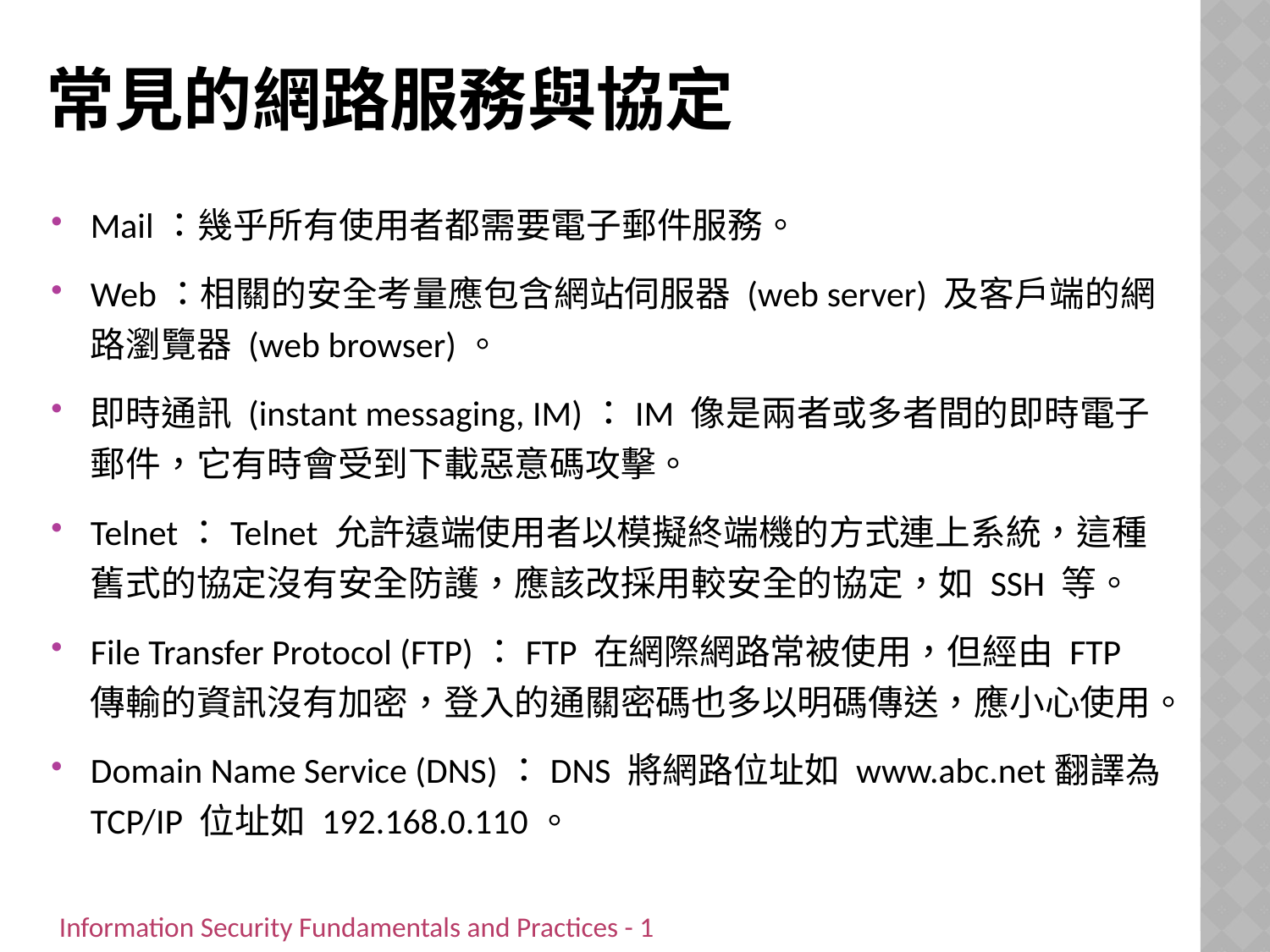

# 常見的網路服務與協定
Mail：幾乎所有使用者都需要電子郵件服務。
Web：相關的安全考量應包含網站伺服器 (web server) 及客戶端的網路瀏覽器 (web browser)。
即時通訊 (instant messaging, IM)：IM 像是兩者或多者間的即時電子郵件，它有時會受到下載惡意碼攻擊。
Telnet：Telnet 允許遠端使用者以模擬終端機的方式連上系統，這種舊式的協定沒有安全防護，應該改採用較安全的協定，如 SSH 等。
File Transfer Protocol (FTP)：FTP 在網際網路常被使用，但經由 FTP 傳輸的資訊沒有加密，登入的通關密碼也多以明碼傳送，應小心使用。
Domain Name Service (DNS)：DNS 將網路位址如 www.abc.net翻譯為TCP/IP 位址如 192.168.0.110。